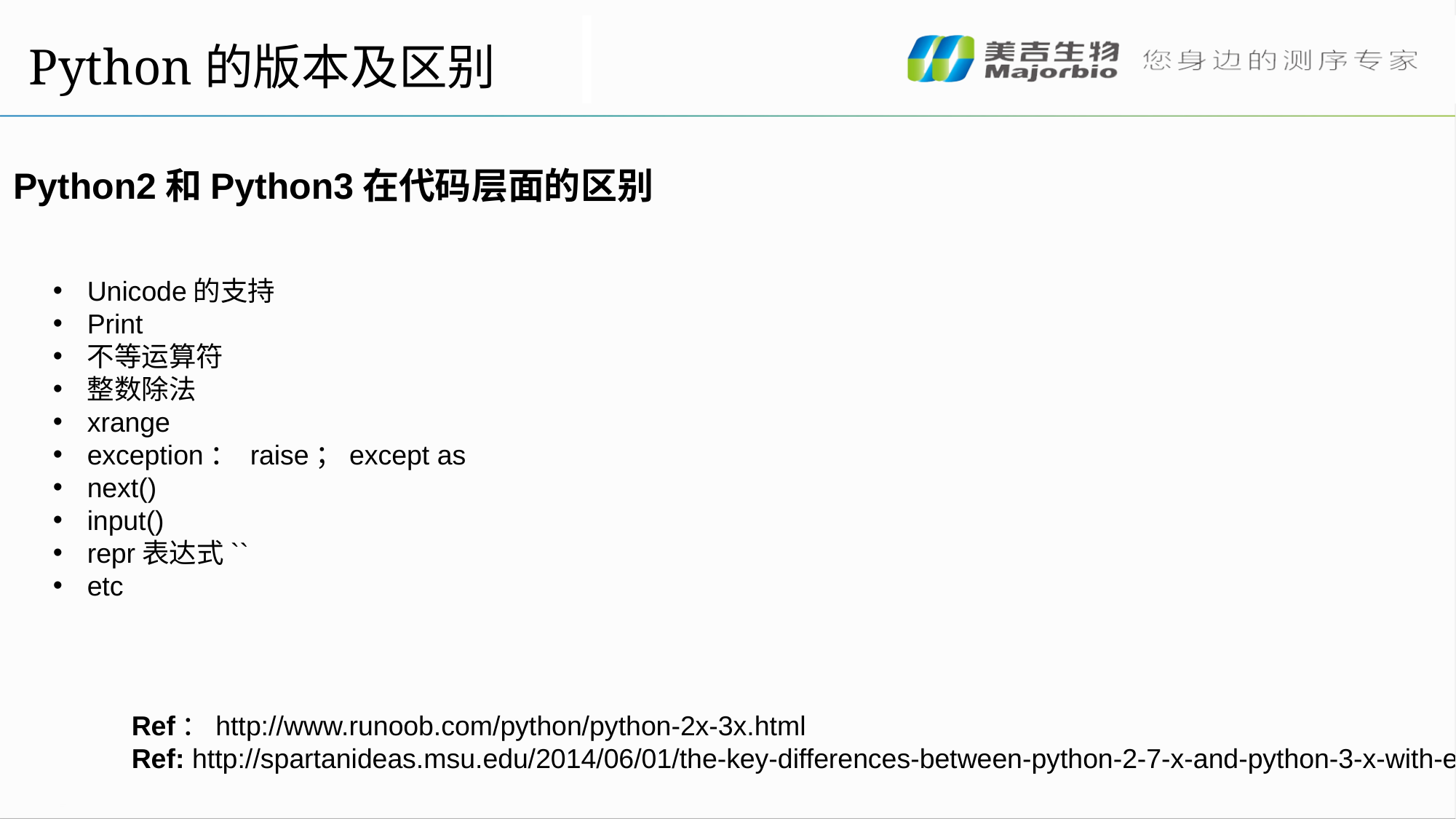

Python的版本及区别
Python2和Python3在代码层面的区别
Unicode的支持
Print
不等运算符
整数除法
xrange
exception： raise；except as
next()
input()
repr表达式``
etc
Ref：http://www.runoob.com/python/python-2x-3x.html
Ref: http://spartanideas.msu.edu/2014/06/01/the-key-differences-between-python-2-7-x-and-python-3-x-with-examples/